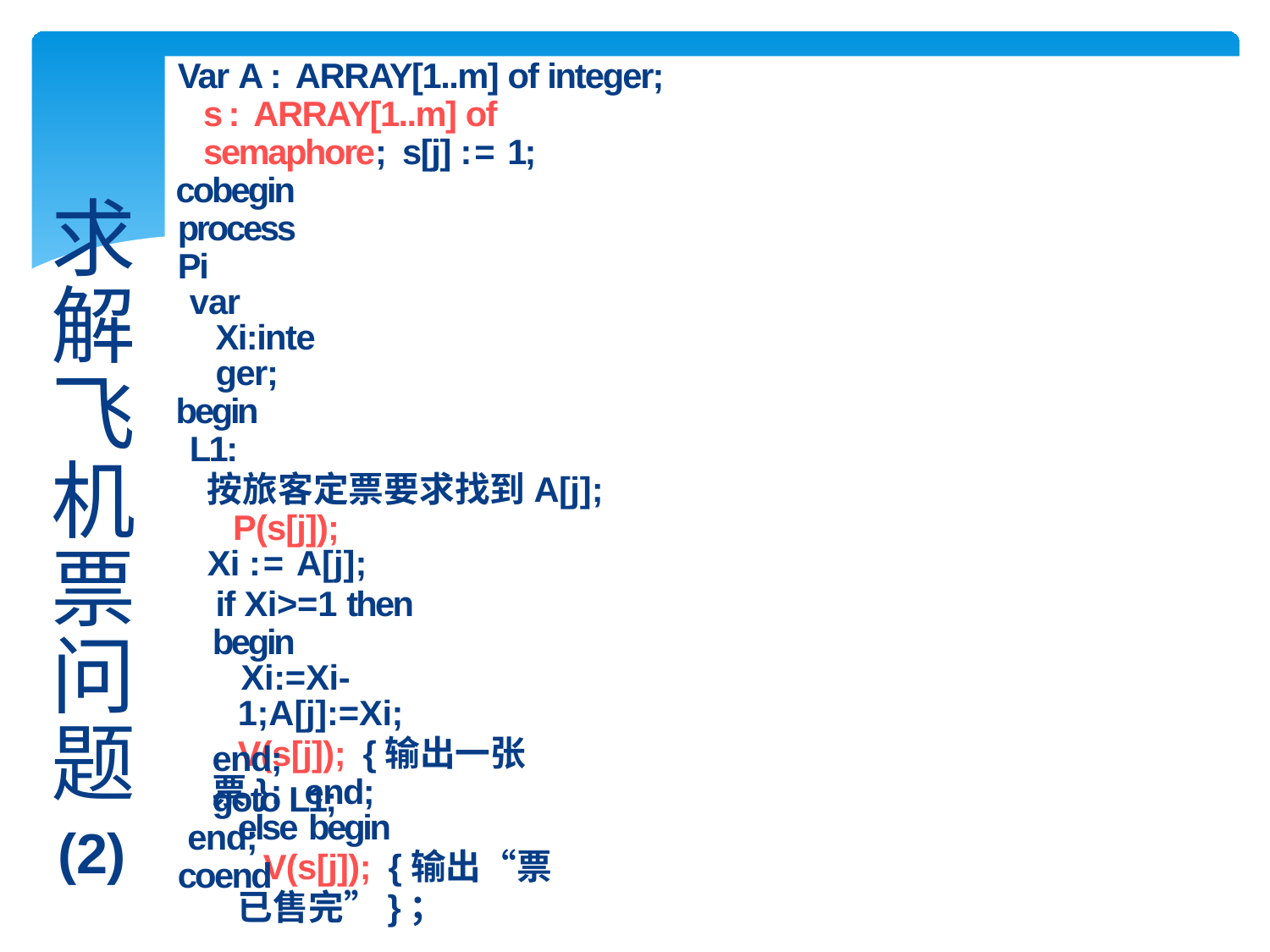

Var A : ARRAY[1..m] of integer;  s : ARRAY[1..m] of semaphore;  s[j] := 1;
cobegin  process Pi
var Xi:integer;
begin
L1:
按旅客定票要求找到A[j];  P(s[j]);
Xi := A[j];
if Xi>=1 then  begin
Xi:=Xi-1;A[j]:=Xi;
V(s[j]); {输出一张票};  end;
else begin
V(s[j]); {输出“票已售完”}；

求 解 飞 机 票 问
题
(2)
end;
goto L1;  end;  coend
53	16:03